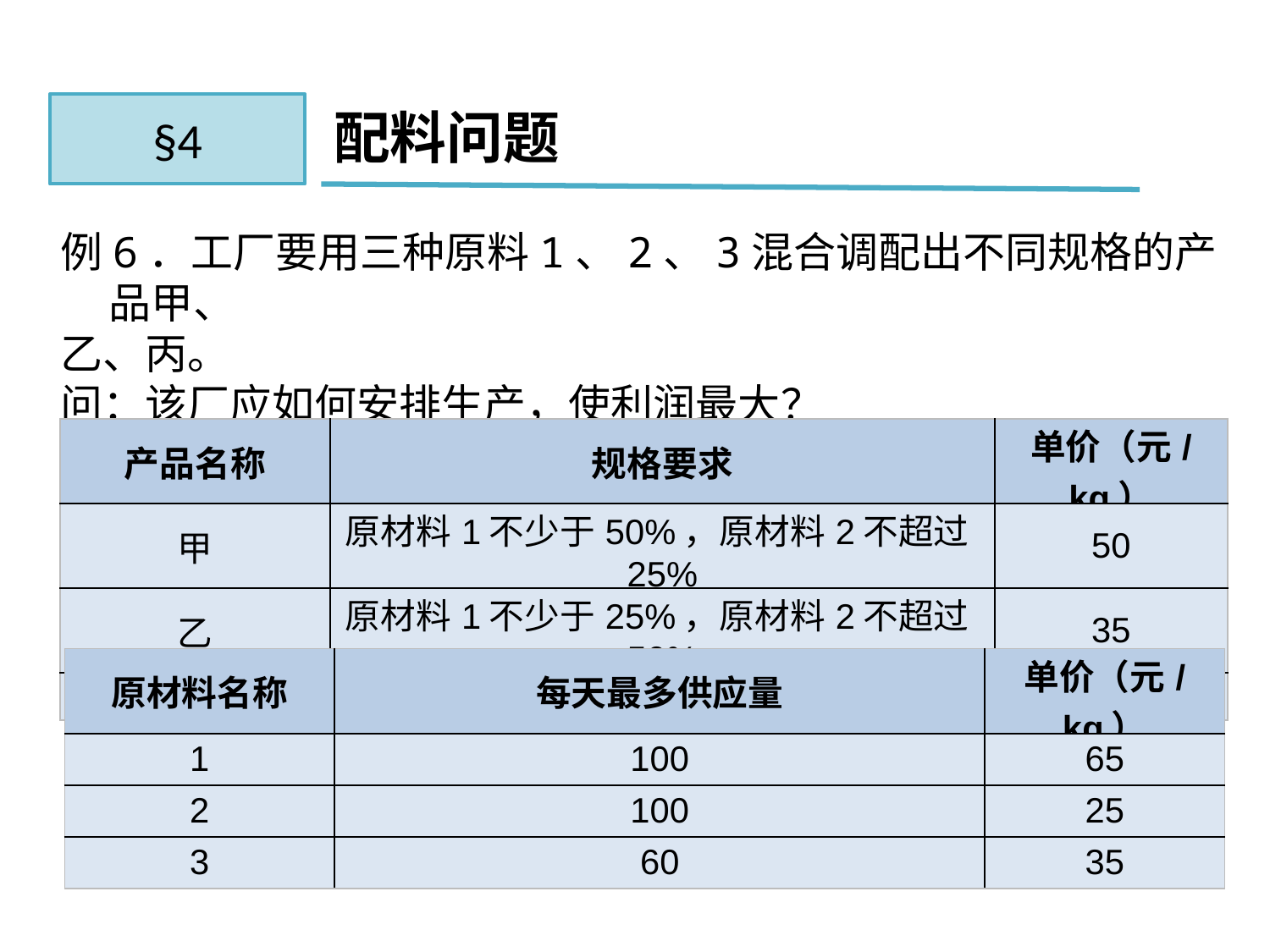

§4
配料问题

例6．工厂要用三种原料1、2、3混合调配出不同规格的产品甲、
乙、丙。
问：该厂应如何安排生产，使利润最大？
| 产品名称 | 规格要求 | 单价（元/kg） |
| --- | --- | --- |
| 甲 | 原材料1不少于50%，原材料2不超过25% | 50 |
| 乙 | 原材料1不少于25%，原材料2不超过50% | 35 |
| 丙 | 不限 | 25 |
| 原材料名称 | 每天最多供应量 | 单价（元/kg） |
| --- | --- | --- |
| 1 | 100 | 65 |
| 2 | 100 | 25 |
| 3 | 60 | 35 |